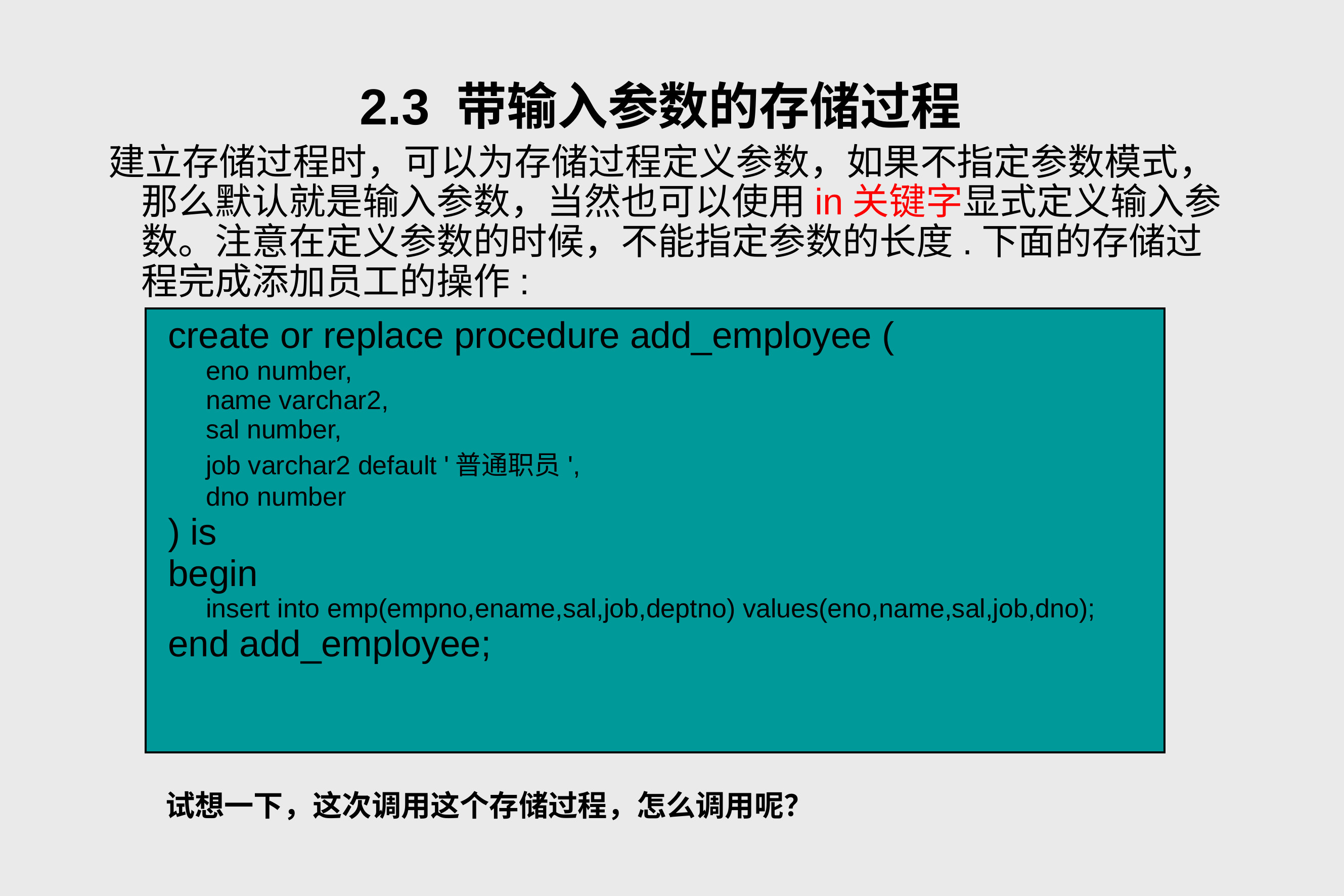

# 2.3 带输入参数的存储过程
建立存储过程时，可以为存储过程定义参数，如果不指定参数模式，那么默认就是输入参数，当然也可以使用in关键字显式定义输入参数。注意在定义参数的时候，不能指定参数的长度.下面的存储过程完成添加员工的操作:
| create or replace procedure add\_employee ( eno number, name varchar2, sal number, job varchar2 default '普通职员', dno number ) is begin insert into emp(empno,ename,sal,job,deptno) values(eno,name,sal,job,dno); end add\_employee; |
| --- |
试想一下，这次调用这个存储过程，怎么调用呢？